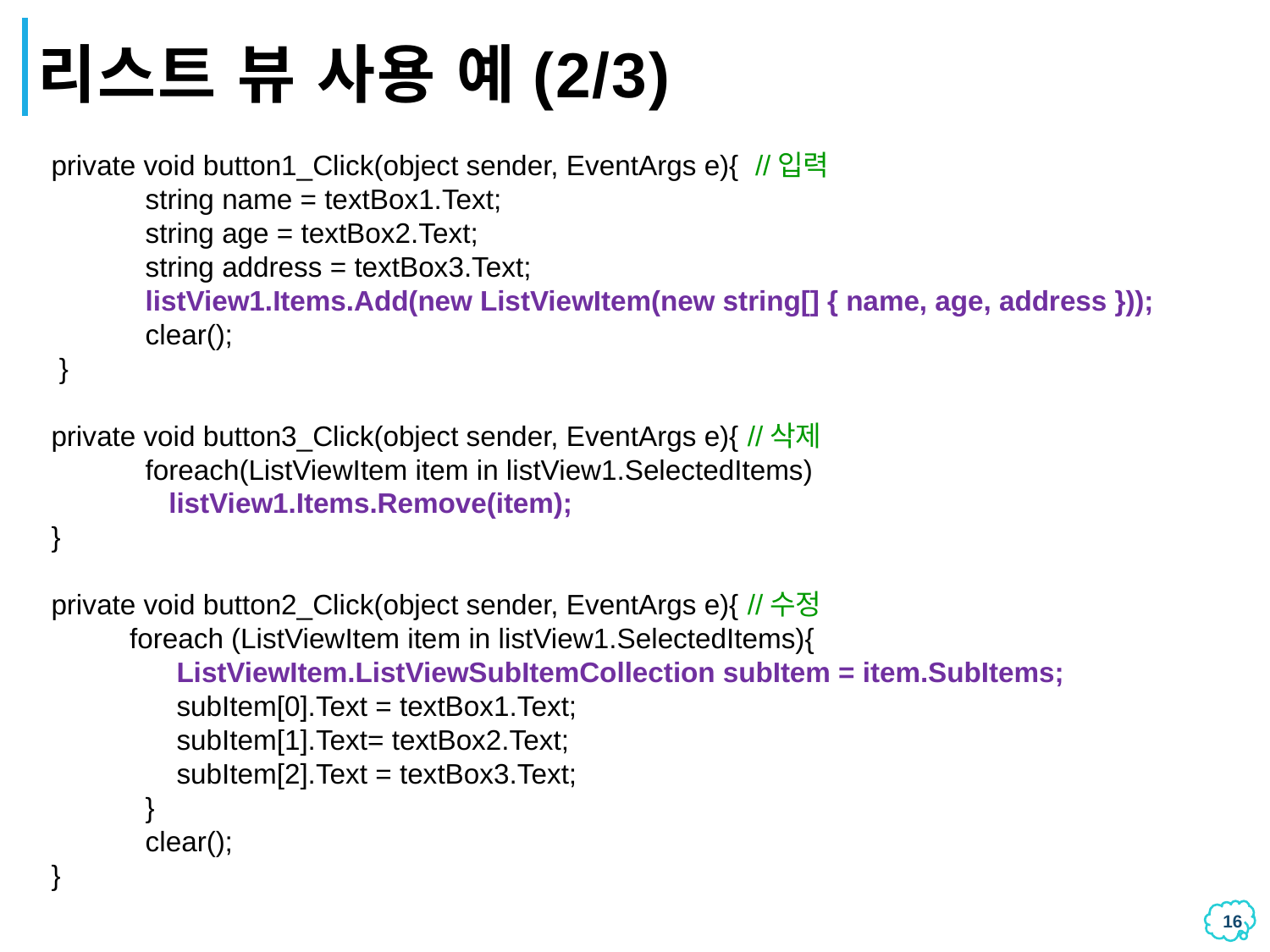

# 리스트 뷰 사용 예(2/3)
private void button1_Click(object sender, EventArgs e){  //입력
            string name = textBox1.Text;
            string age = textBox2.Text;
            string address = textBox3.Text;
            listView1.Items.Add(new ListViewItem(new string[] { name, age, address }));
            clear();
 }

private void button3_Click(object sender, EventArgs e){ //삭제
            foreach(ListViewItem item in listView1.SelectedItems)
               listView1.Items.Remove(item);
}

private void button2_Click(object sender, EventArgs e){ //수정
          foreach (ListViewItem item in listView1.SelectedItems){
                ListViewItem.ListViewSubItemCollection subItem = item.SubItems;
                subItem[0].Text = textBox1.Text;
                subItem[1].Text= textBox2.Text;
                subItem[2].Text = textBox3.Text;
            }
            clear();
}

16